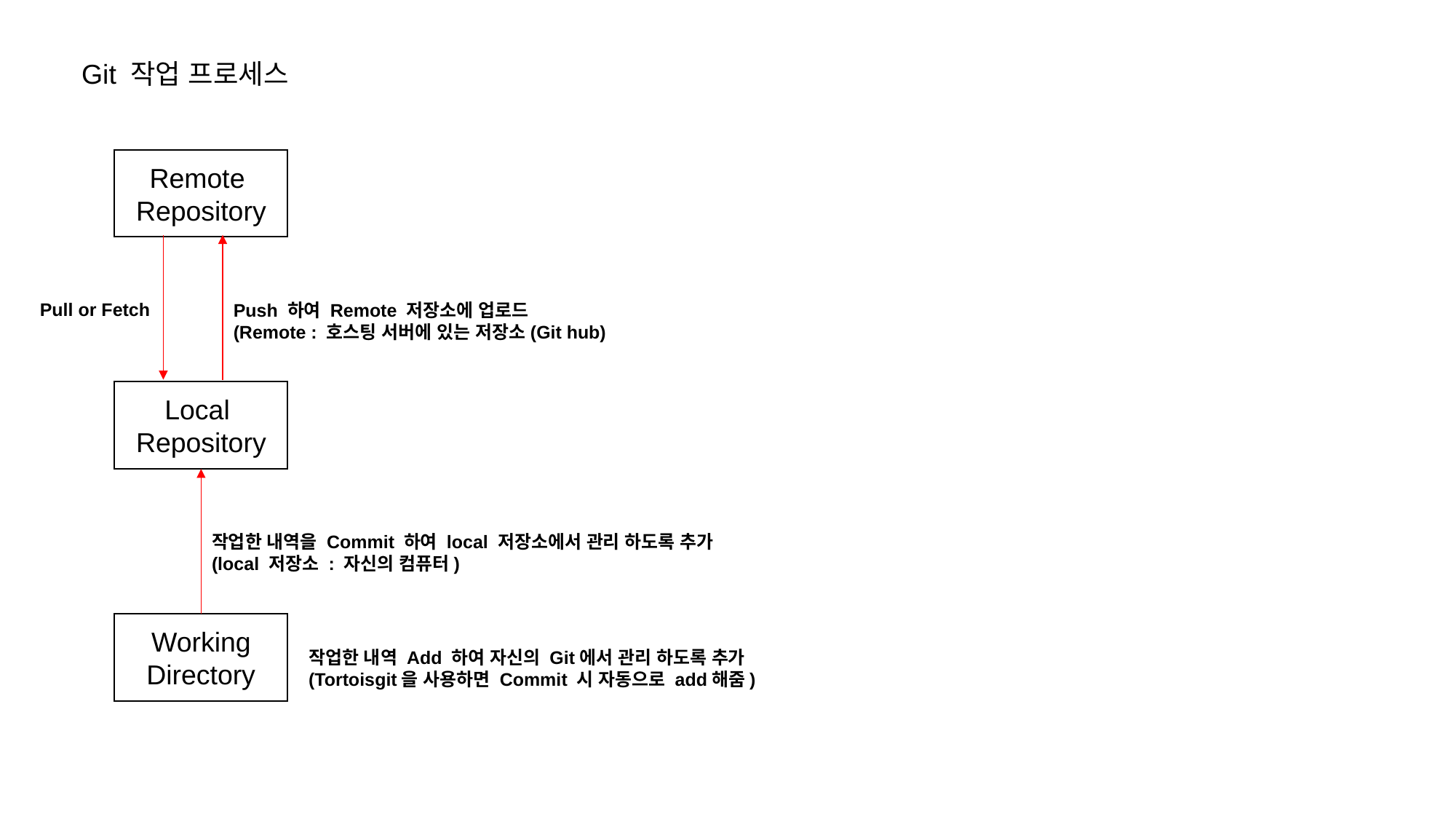

Git 작업 프로세스
Remote
Repository
Pull or Fetch
Push 하여 Remote 저장소에 업로드
(Remote : 호스팅 서버에 있는 저장소(Git hub)
Local
Repository
작업한 내역을 Commit 하여 local 저장소에서 관리 하도록 추가
(local 저장소 : 자신의 컴퓨터)
Working
Directory
작업한 내역 Add 하여 자신의 Git에서 관리 하도록 추가
(Tortoisgit을 사용하면 Commit 시 자동으로 add해줌)